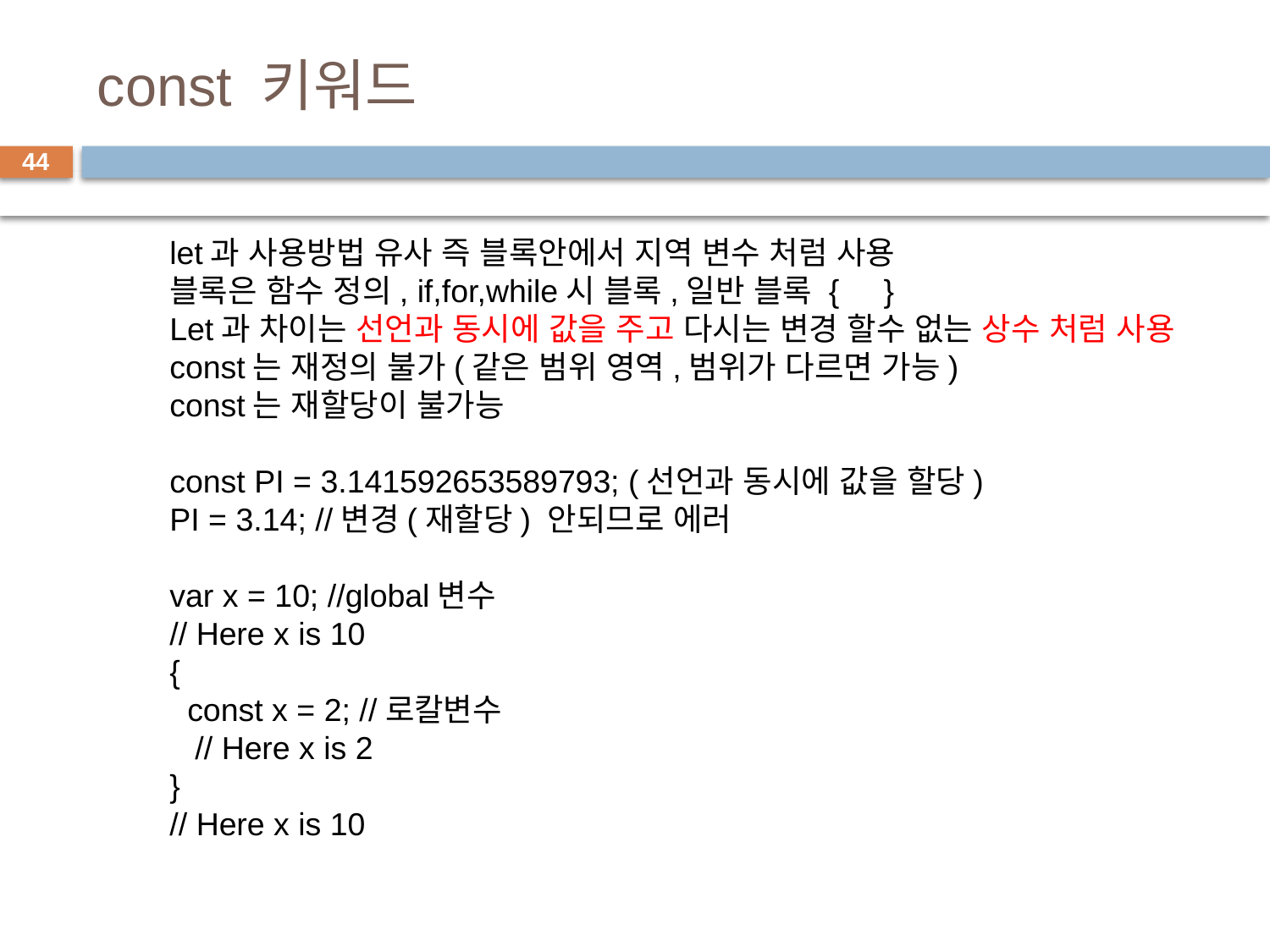

# const 키워드
44
let과 사용방법 유사 즉 블록안에서 지역 변수 처럼 사용
블록은 함수 정의, if,for,while시 블록,일반 블록 {     }
Let과 차이는 선언과 동시에 값을 주고 다시는 변경 할수 없는 상수 처럼 사용
const는 재정의 불가(같은 범위 영역,범위가 다르면 가능)
const는 재할당이 불가능
const PI = 3.141592653589793; (선언과 동시에 값을 할당)
PI = 3.14; //변경(재할당) 안되므로 에러
var x = 10; //global변수
// Here x is 10
{
  const x = 2; //로칼변수
  // Here x is 2
}
// Here x is 10